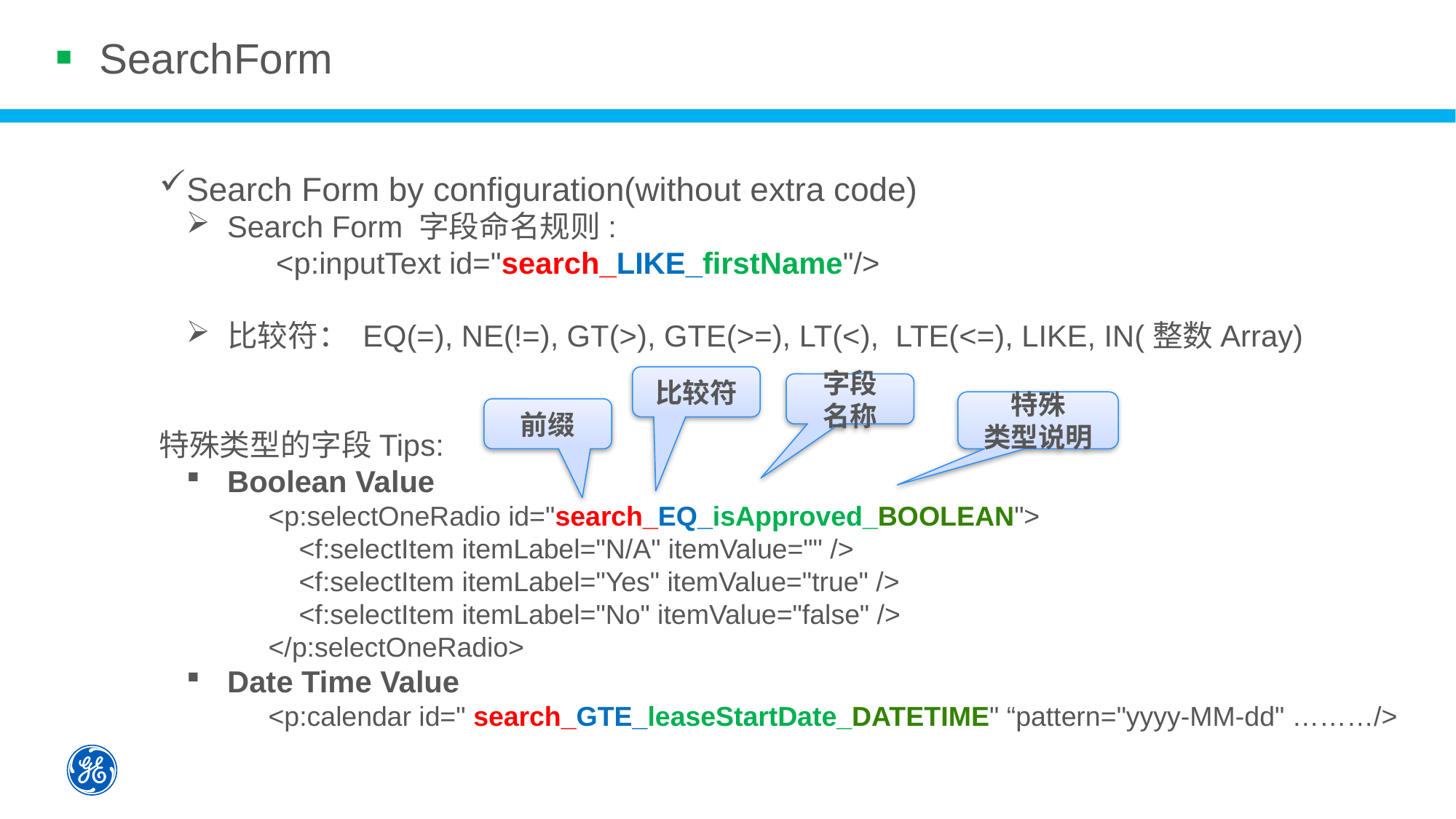

SearchForm

Search Form by configuration(without extra code)
Search Form 字段命名规则:
 <p:inputText id="search_LIKE_firstName"/>

比较符： EQ(=), NE(!=), GT(>), GTE(>=), LT(<),  LTE(<=), LIKE, IN(整数Array)

特殊类型的字段Tips:
Boolean Value
<p:selectOneRadio id="search_EQ_isApproved_BOOLEAN">
    <f:selectItem itemLabel="N/A" itemValue="" />
    <f:selectItem itemLabel="Yes" itemValue="true" />
    <f:selectItem itemLabel="No" itemValue="false" />
</p:selectOneRadio>
Date Time Value
<p:calendar id=" search_GTE_leaseStartDate_DATETIME" “pattern="yyyy-MM-dd" ………/>
比较符
字段
名称
特殊
类型说明
前缀